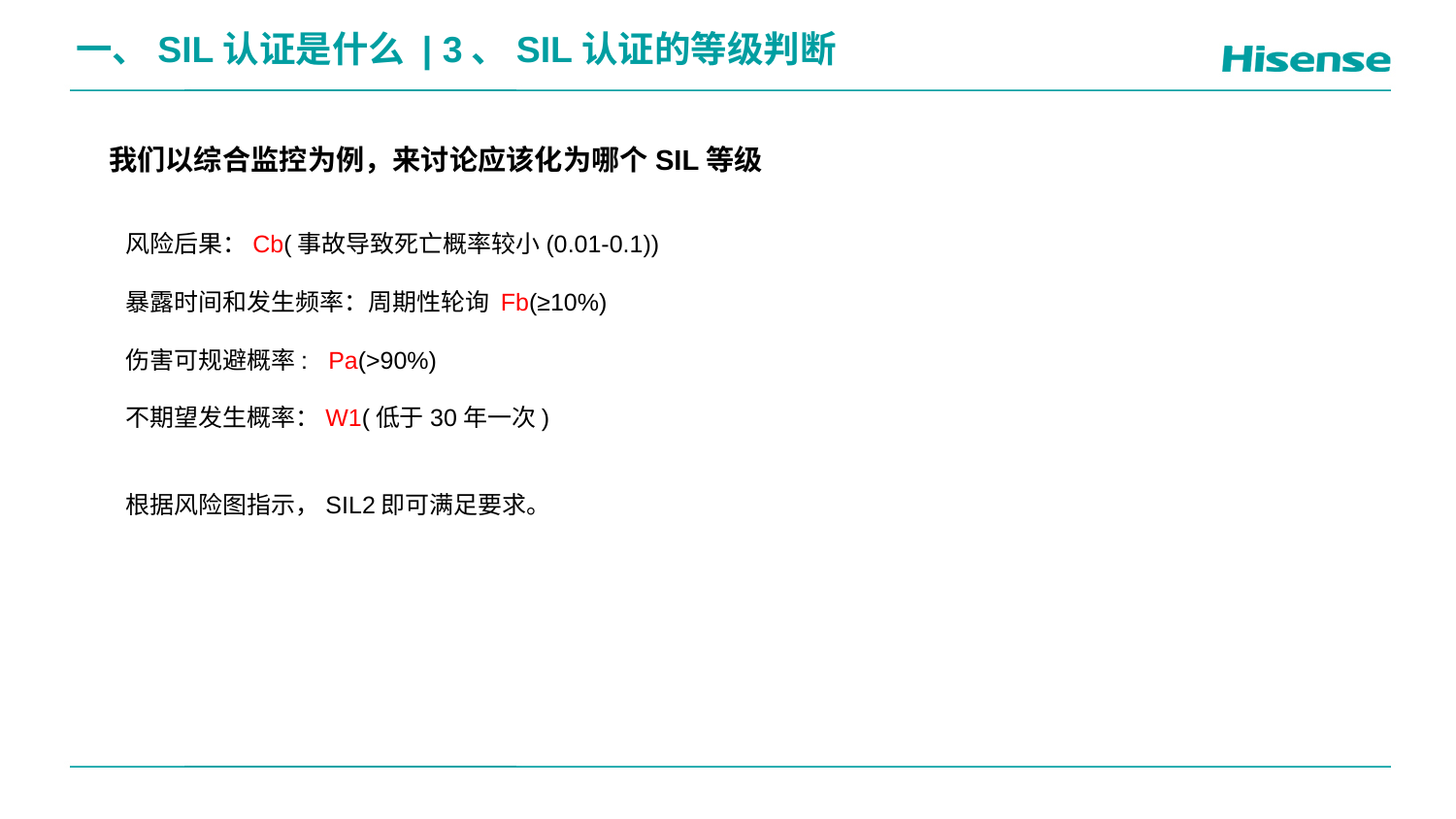

一、SIL认证是什么 | 3、SIL认证的等级判断
我们以综合监控为例，来讨论应该化为哪个SIL等级
风险后果：Cb(事故导致死亡概率较小(0.01-0.1))

暴露时间和发生频率：周期性轮询 Fb(≥10%)

伤害可规避概率:   Pa(>90%)

不期望发生概率：W1(低于30年一次)

根据风险图指示，SIL2即可满足要求。